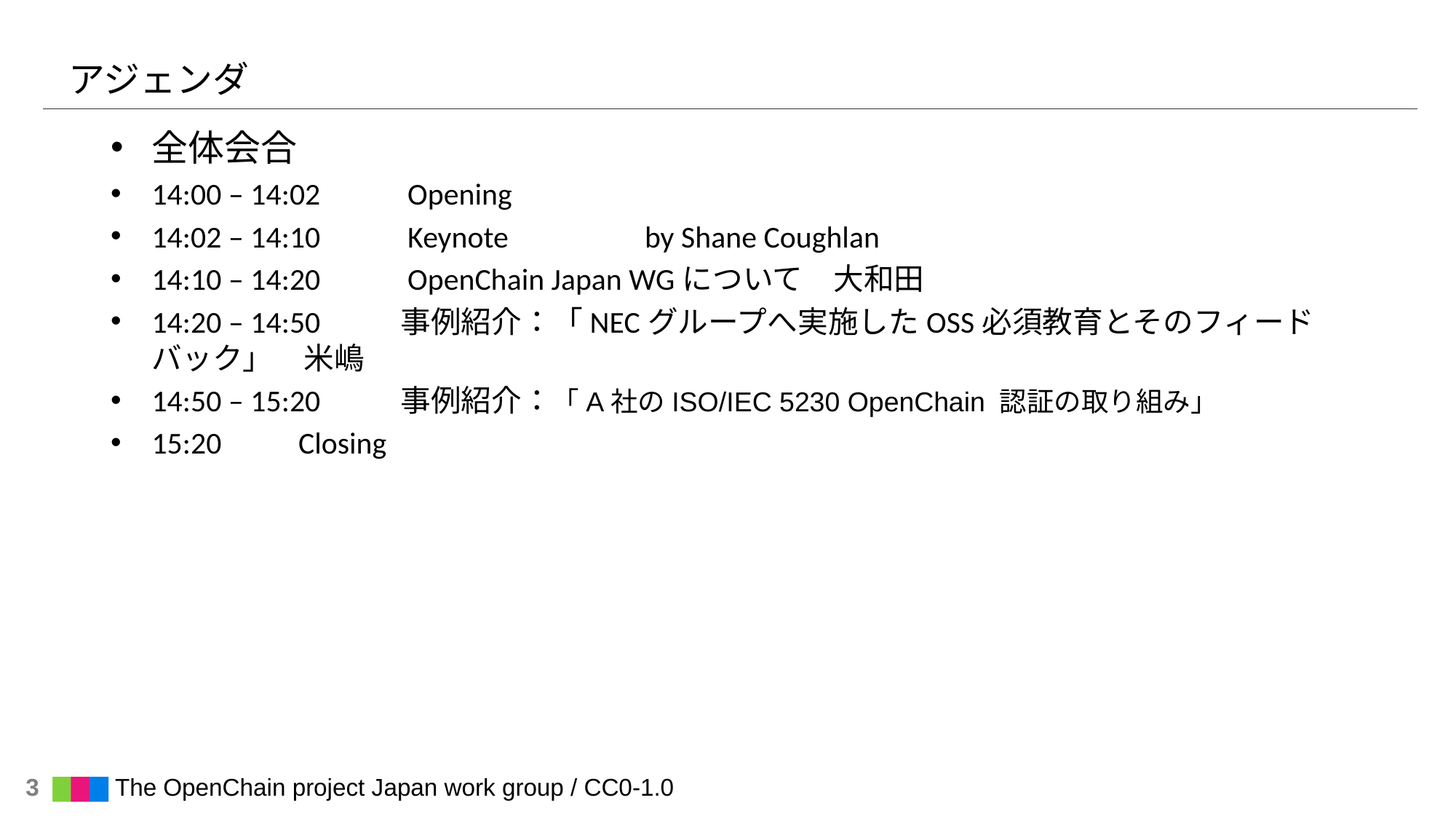

# アジェンダ
全体会合
14:00 – 14:02 	　Opening
14:02 – 14:10 	　Keynote　　　　by Shane Coughlan
14:10 – 14:20 	　OpenChain Japan WGについて　大和田
14:20 – 14:50 	　事例紹介：「NECグループへ実施したOSS必須教育とそのフィードバック」　米嶋
14:50 – 15:20 	　事例紹介：「A社のISO/IEC 5230 OpenChain 認証の取り組み」
15:20	　Closing